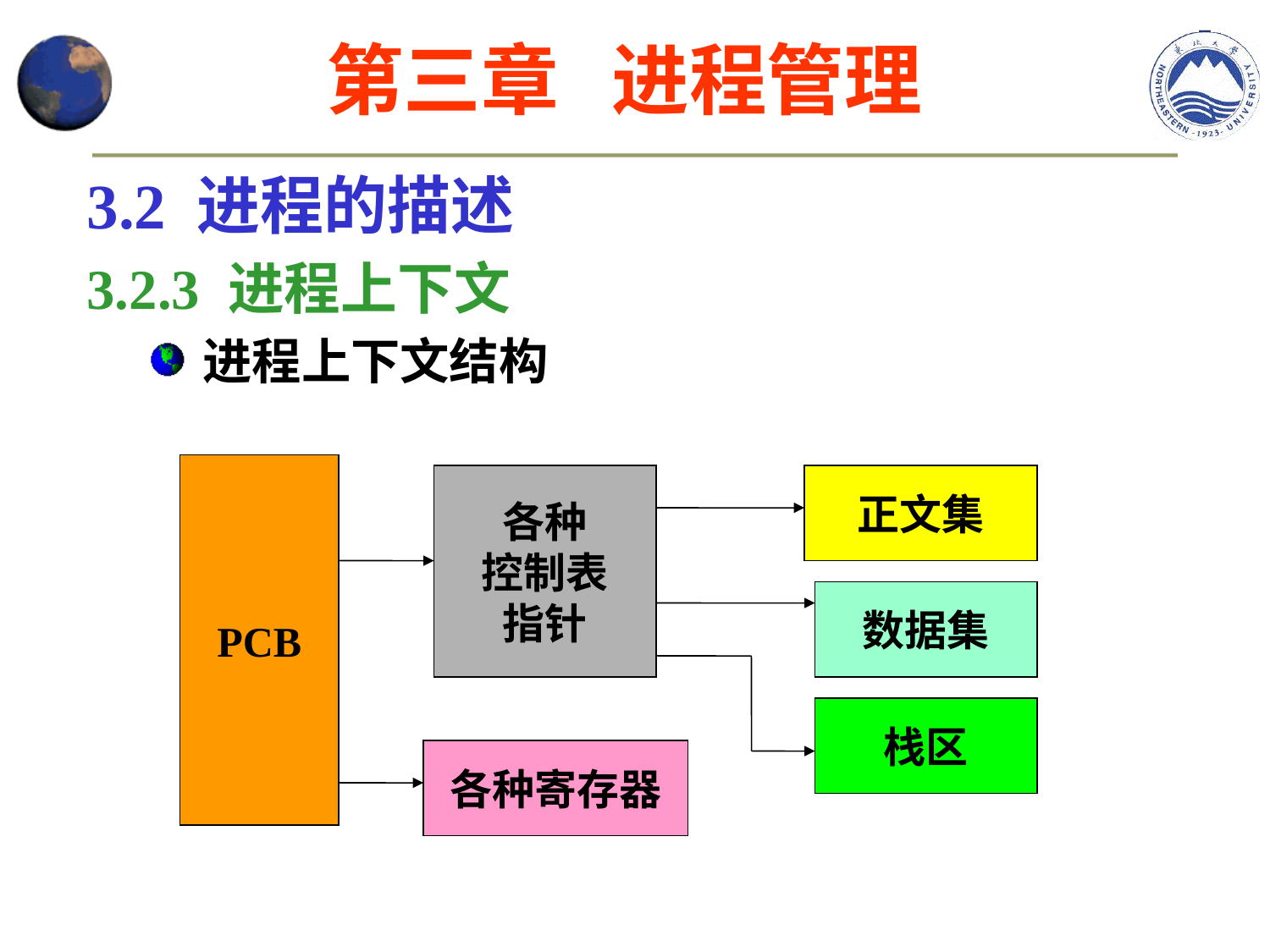

第三章   进程管理
3.2 进程的描述
3.2.3 进程上下文
进程上下文结构
PCB
各种
控制表
指针
正文集

数据集

栈区
各种寄存器